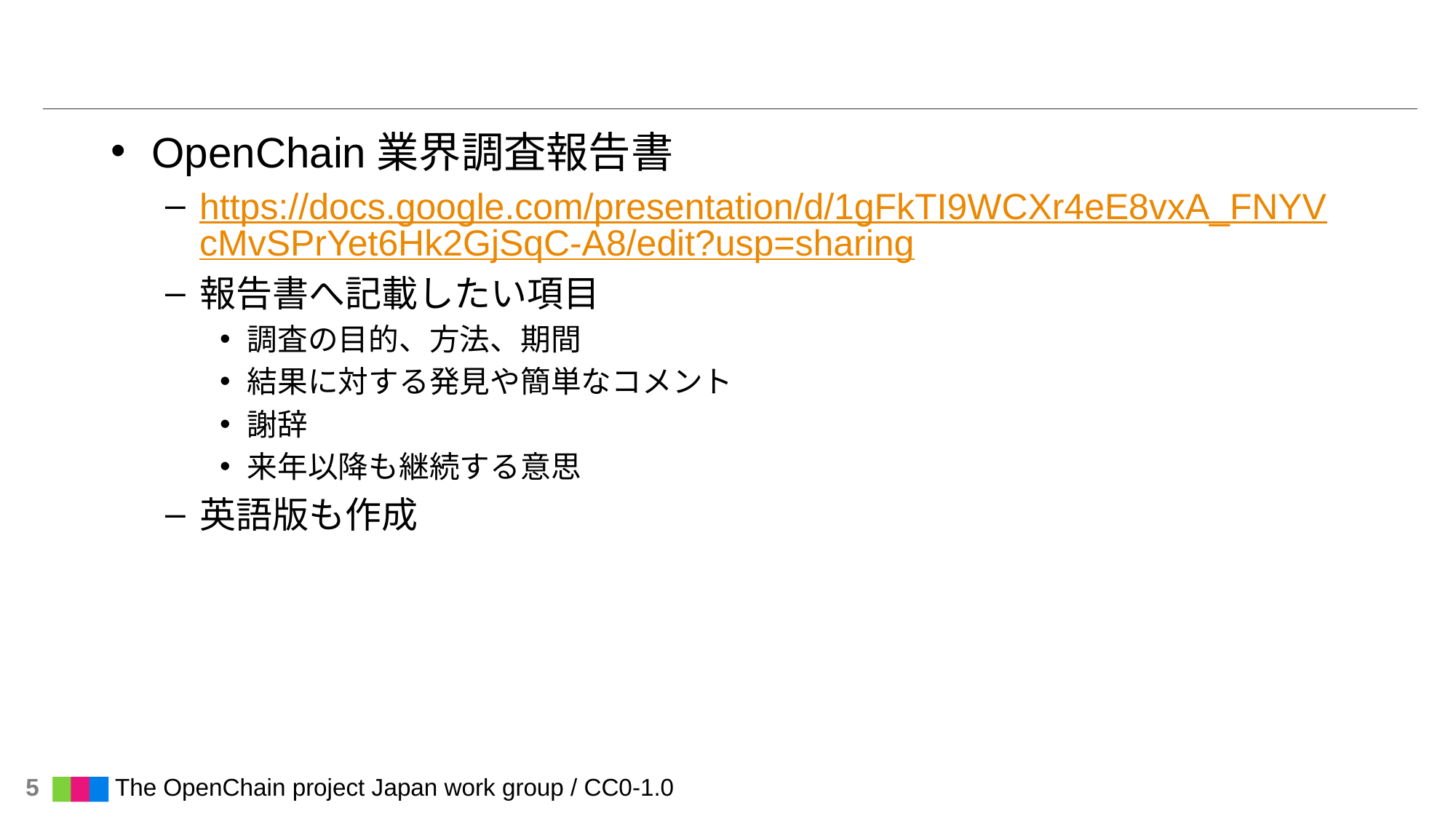

#
OpenChain業界調査報告書
https://docs.google.com/presentation/d/1gFkTI9WCXr4eE8vxA_FNYVcMvSPrYet6Hk2GjSqC-A8/edit?usp=sharing
報告書へ記載したい項目
調査の目的、方法、期間
結果に対する発見や簡単なコメント
謝辞
来年以降も継続する意思
英語版も作成